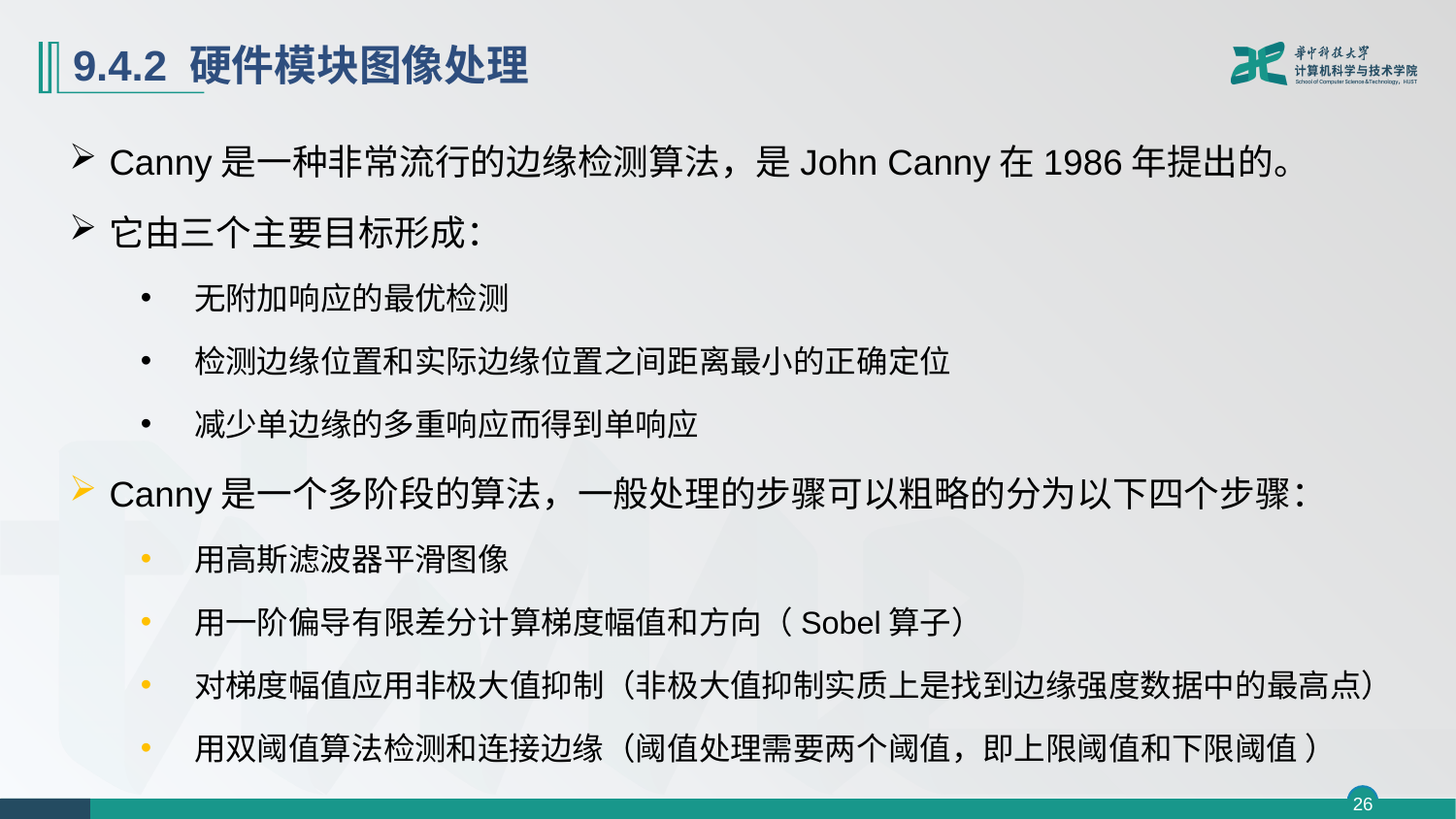

# 9.4.2 硬件模块图像处理
Canny是一种非常流行的边缘检测算法，是John Canny在1986年提出的。
它由三个主要目标形成：
无附加响应的最优检测
检测边缘位置和实际边缘位置之间距离最小的正确定位
减少单边缘的多重响应而得到单响应
Canny是一个多阶段的算法，一般处理的步骤可以粗略的分为以下四个步骤：
用高斯滤波器平滑图像
用一阶偏导有限差分计算梯度幅值和方向（Sobel算子）
对梯度幅值应用非极大值抑制（非极大值抑制实质上是找到边缘强度数据中的最高点）
用双阈值算法检测和连接边缘（阈值处理需要两个阈值，即上限阈值和下限阈值 ）